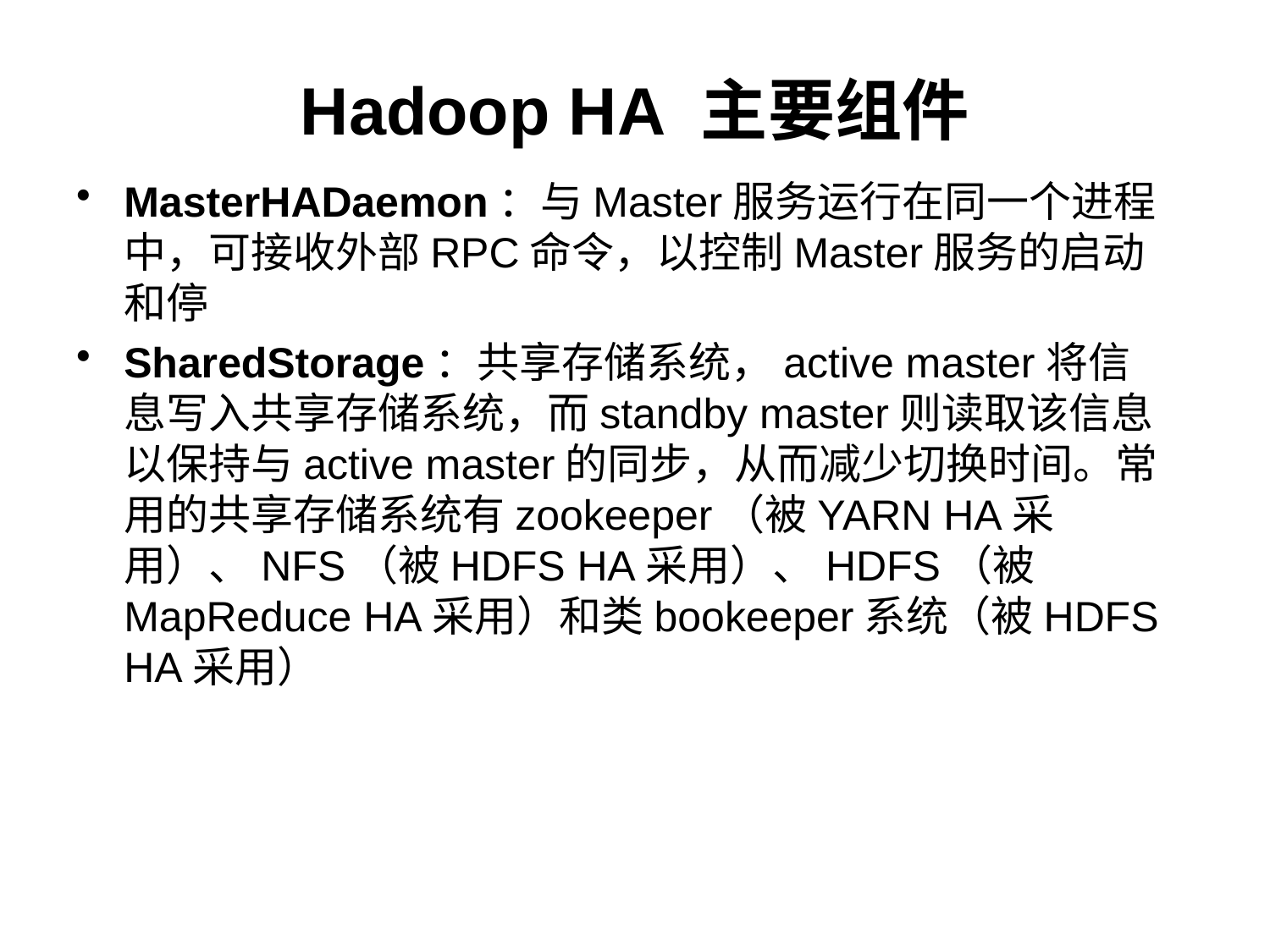

Hadoop HA 主要组件
MasterHADaemon：与Master服务运行在同一个进程中，可接收外部RPC命令，以控制Master服务的启动和停
SharedStorage：共享存储系统，active master将信息写入共享存储系统，而standby master则读取该信息以保持与active master的同步，从而减少切换时间。常用的共享存储系统有zookeeper（被YARN HA采用）、NFS（被HDFS HA采用）、HDFS（被MapReduce HA采用）和类bookeeper系统（被HDFS HA采用）